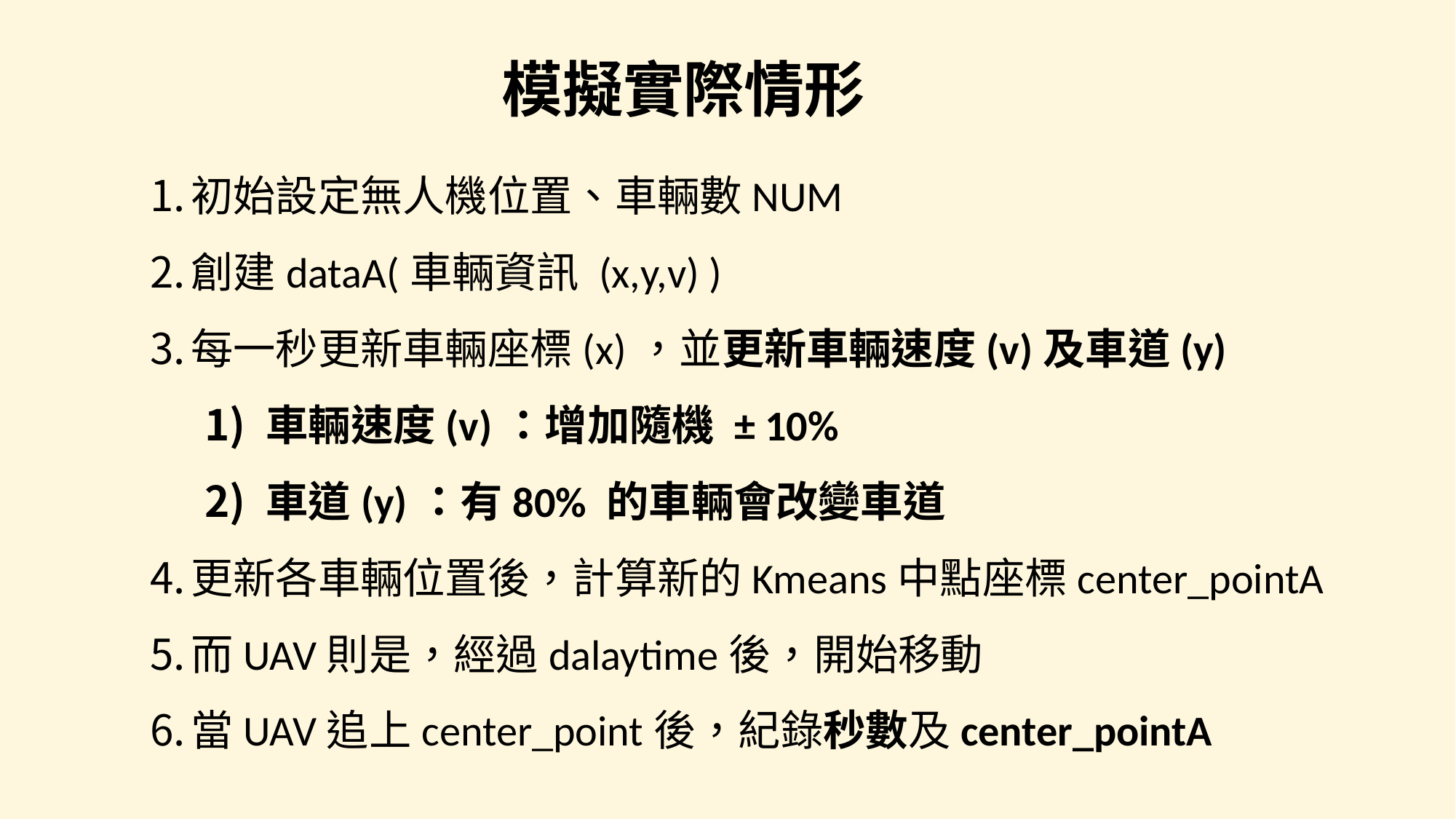

模擬實際情形
初始設定無人機位置、車輛數NUM
創建dataA(車輛資訊 (x,y,v) )
每一秒更新車輛座標(x)，並更新車輛速度(v)及車道(y)
車輛速度(v)：增加隨機 ± 10%
車道(y)：有80% 的車輛會改變車道
更新各車輛位置後，計算新的Kmeans中點座標center_pointA
而UAV則是，經過dalaytime後，開始移動
當UAV追上center_point後，紀錄秒數及center_pointA